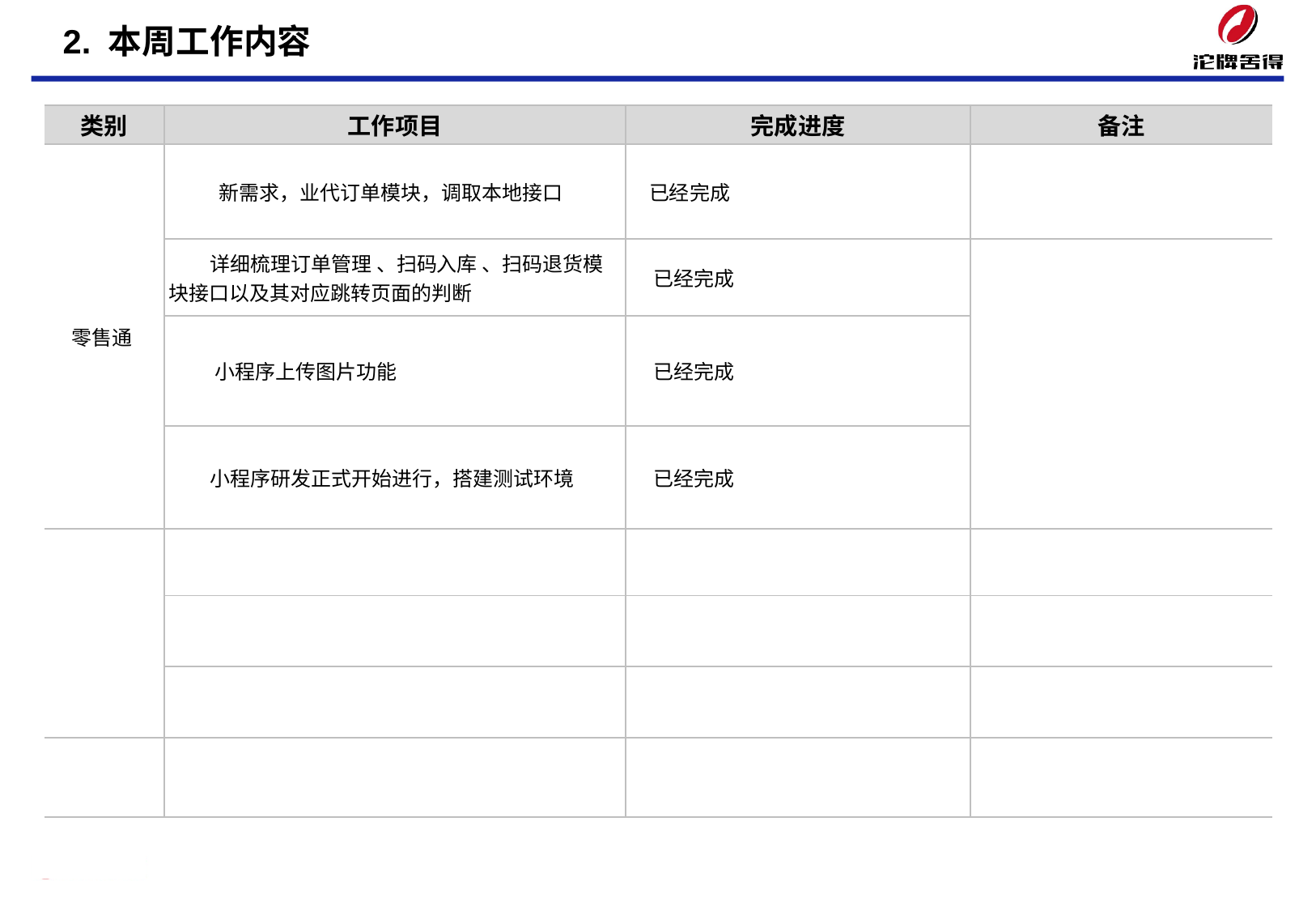

# 2. 本周工作内容
| 类别 | 工作项目 | 完成进度 | 备注 |
| --- | --- | --- | --- |
| 零售通 | 新需求，业代订单模块，调取本地接口 | 已经完成 |  |
|  | 详细梳理订单管理 、扫码入库 、扫码退货模块接口以及其对应跳转页面的判断 | 已经完成 |  |
|  | 小程序上传图片功能 | 已经完成 |  |
|  | 小程序研发正式开始进行，搭建测试环境 | 已经完成 |  |
|  |  |  |  |
|  |  |  |  |
|  |  |  |  |
|  |  |  |  |
2